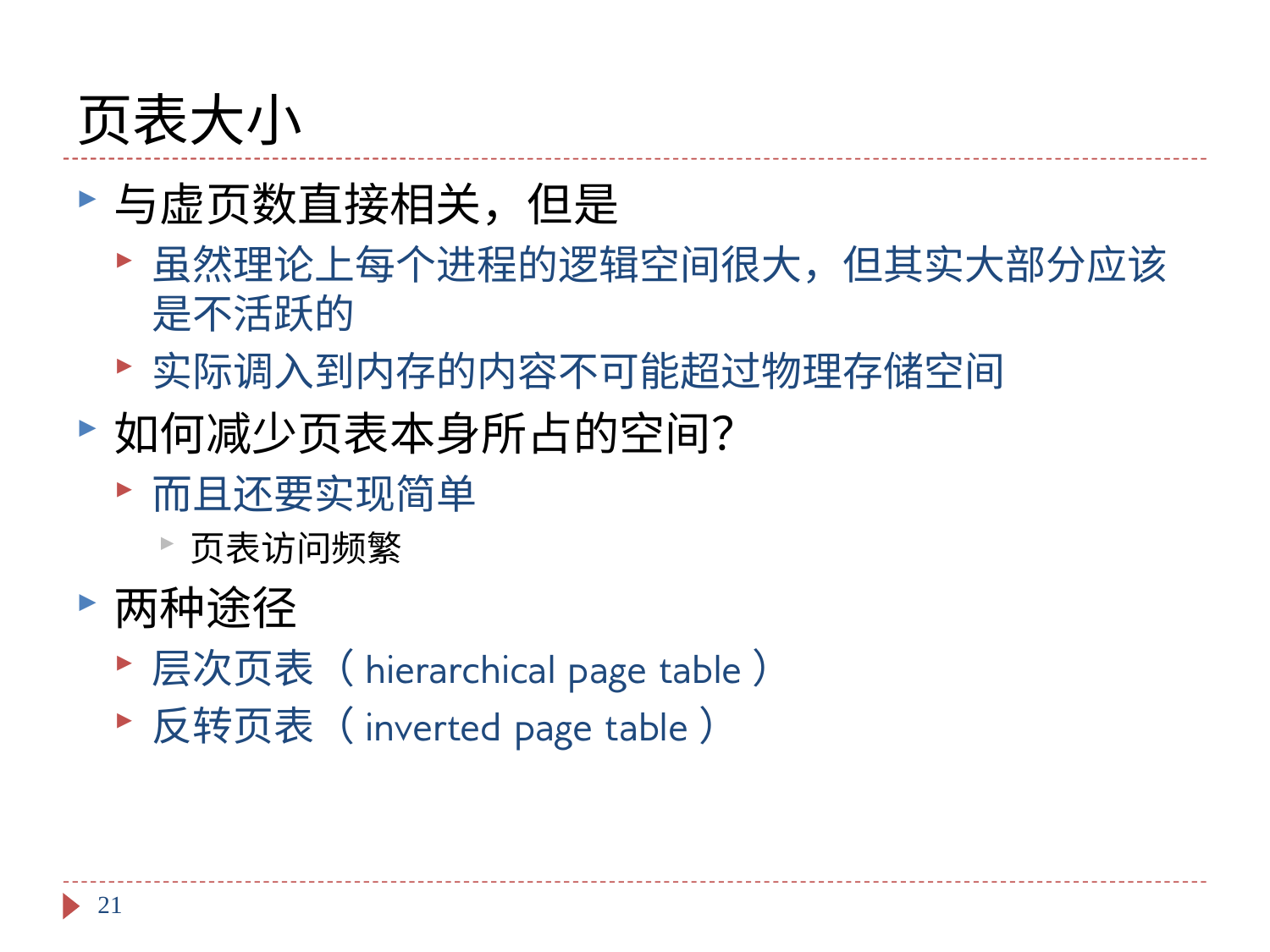

# 页表大小
与虚页数直接相关，但是
虽然理论上每个进程的逻辑空间很大，但其实大部分应该是不活跃的
实际调入到内存的内容不可能超过物理存储空间
如何减少页表本身所占的空间？
而且还要实现简单
页表访问频繁
两种途径
层次页表（hierarchical page table）
反转页表（inverted page table）

21